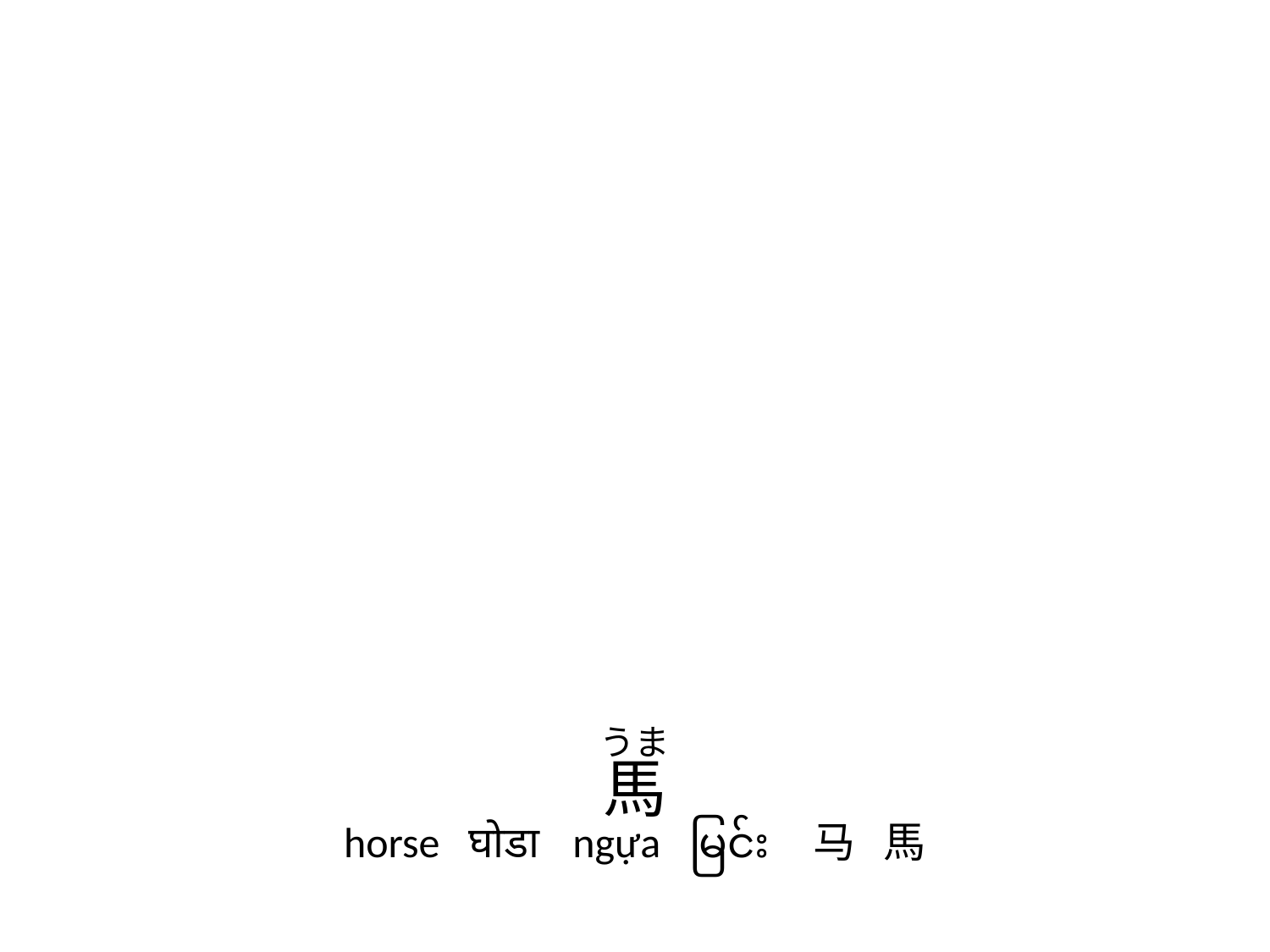

うま
馬
horse   घोडा   ngựa   မြင်း   马   馬